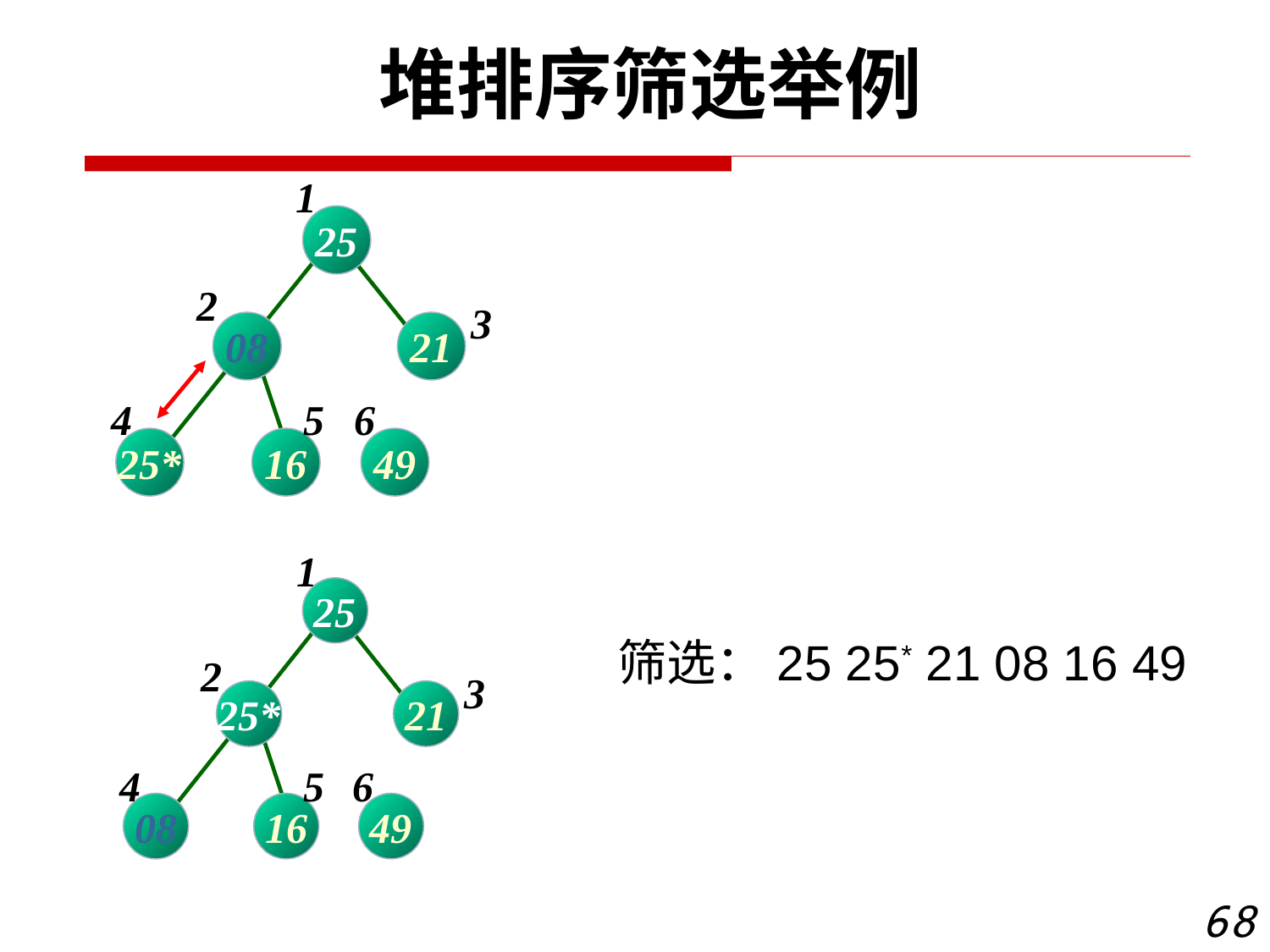

堆排序筛选举例
1
25

2
3
08
21

4
5
6
25*
16
49
1
25

2
3
25*
21

4
5
6
08
16
49
筛选：25 25* 21 08 16 49
68